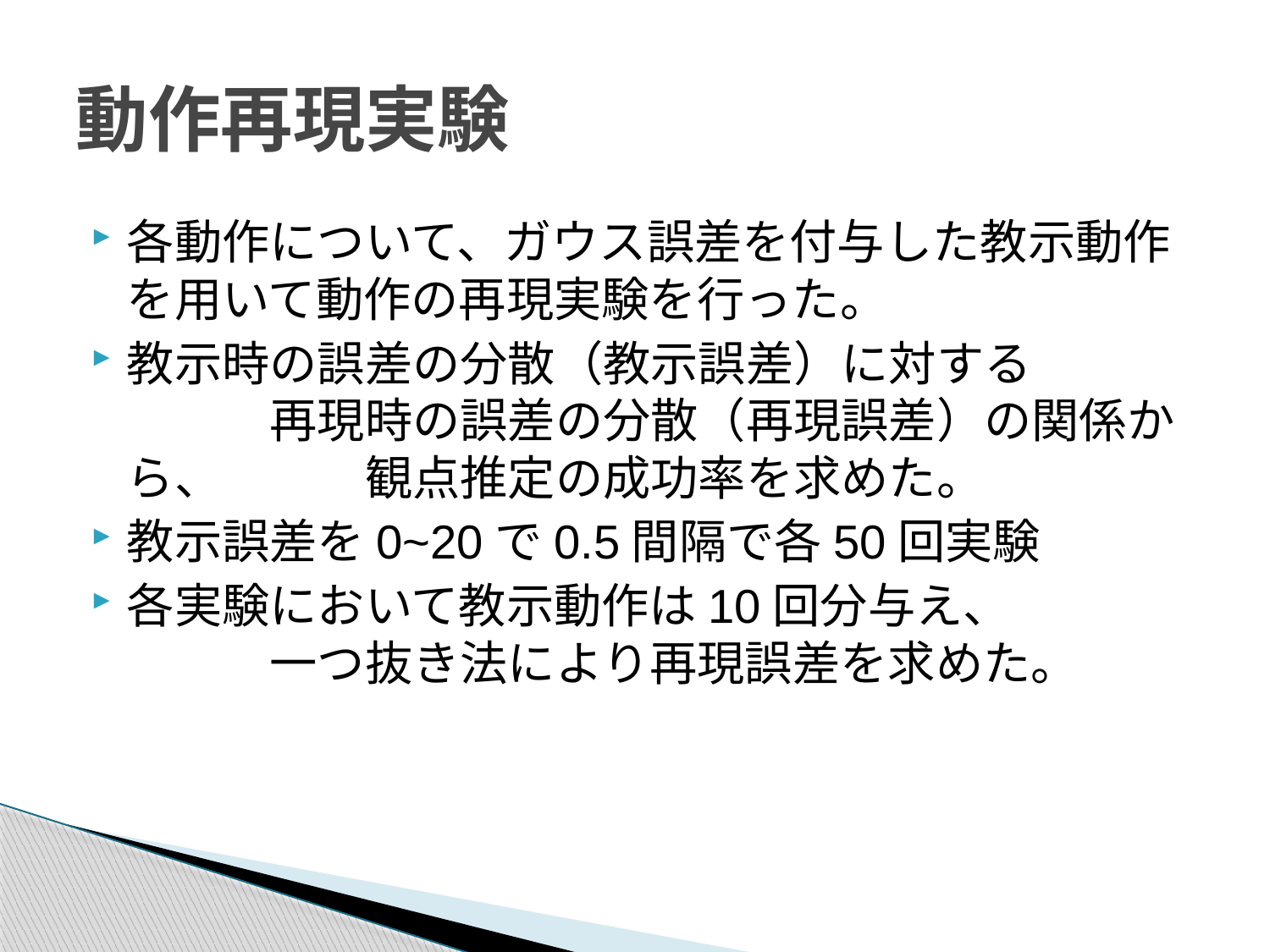

# 動作再現実験
各動作について、ガウス誤差を付与した教示動作を用いて動作の再現実験を行った。
教示時の誤差の分散（教示誤差）に対する　　　　　　再現時の誤差の分散（再現誤差）の関係から、　　　観点推定の成功率を求めた。
教示誤差を0~20で0.5間隔で各50回実験
各実験において教示動作は10回分与え、　　　　　　一つ抜き法により再現誤差を求めた。